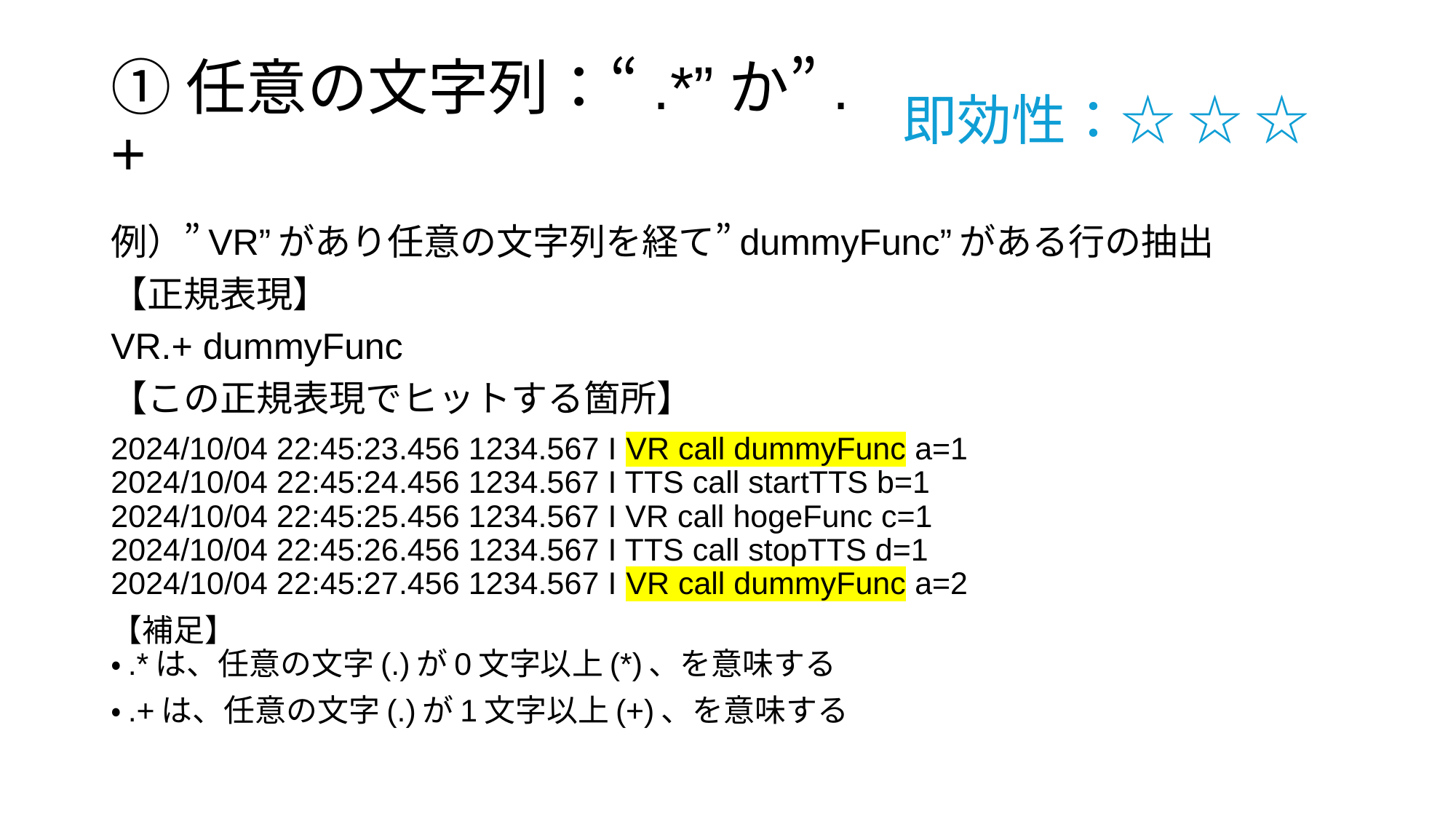

# ①任意の文字列：“.*”か”.+
即効性：☆ ☆ ☆
例）”VR”があり任意の文字列を経て”dummyFunc”がある行の抽出
【正規表現】
VR.+ dummyFunc
【この正規表現でヒットする箇所】
2024/10/04 22:45:23.456 1234.567 I VR call dummyFunc a=1
2024/10/04 22:45:24.456 1234.567 I TTS call startTTS b=1
2024/10/04 22:45:25.456 1234.567 I VR call hogeFunc c=1
2024/10/04 22:45:26.456 1234.567 I TTS call stopTTS d=1
2024/10/04 22:45:27.456 1234.567 I VR call dummyFunc a=2
【補足】
・.*は、任意の文字(.)が0文字以上(*)、を意味する
・.+は、任意の文字(.)が1文字以上(+)、を意味する